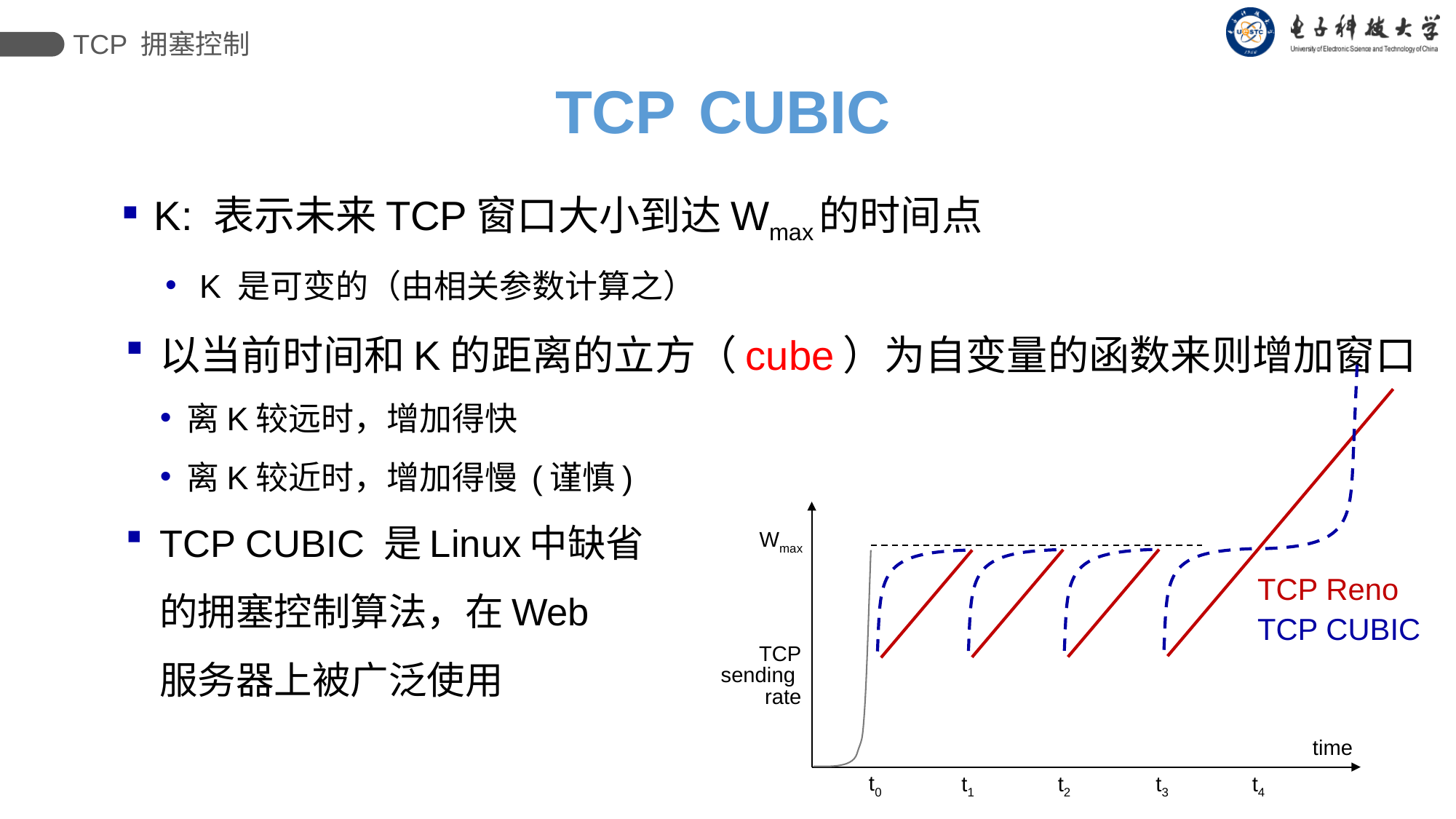

TCP 拥塞控制
TCP CUBIC
K: 表示未来TCP窗口大小到达Wmax的时间点
K 是可变的（由相关参数计算之）
以当前时间和K的距离的立方（cube）为自变量的函数来则增加窗口
离K较远时，增加得快
离K较近时，增加得慢 (谨慎)
TCP CUBIC 是Linux中缺省
的拥塞控制算法，在Web
服务器上被广泛使用

Wmax

TCP Reno
TCP CUBIC

TCP
sending
rate

time
t0
t3
t4
t2
t1